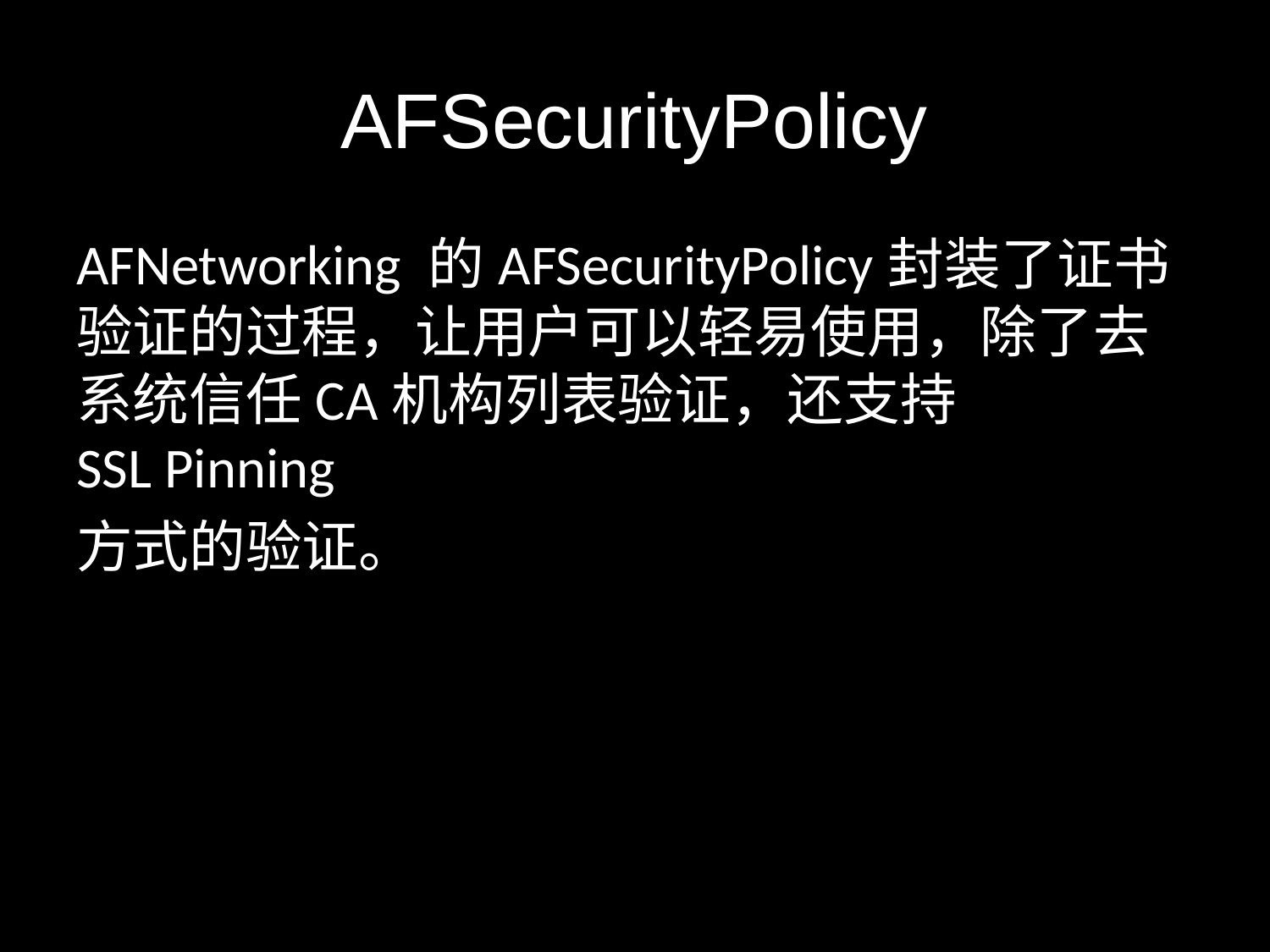

# AFSecurityPolicy
AFNetworking 的AFSecurityPolicy封装了证书验证的过程，让用户可以轻易使用，除了去系统信任CA机构列表验证，还支持SSL Pinning
方式的验证。